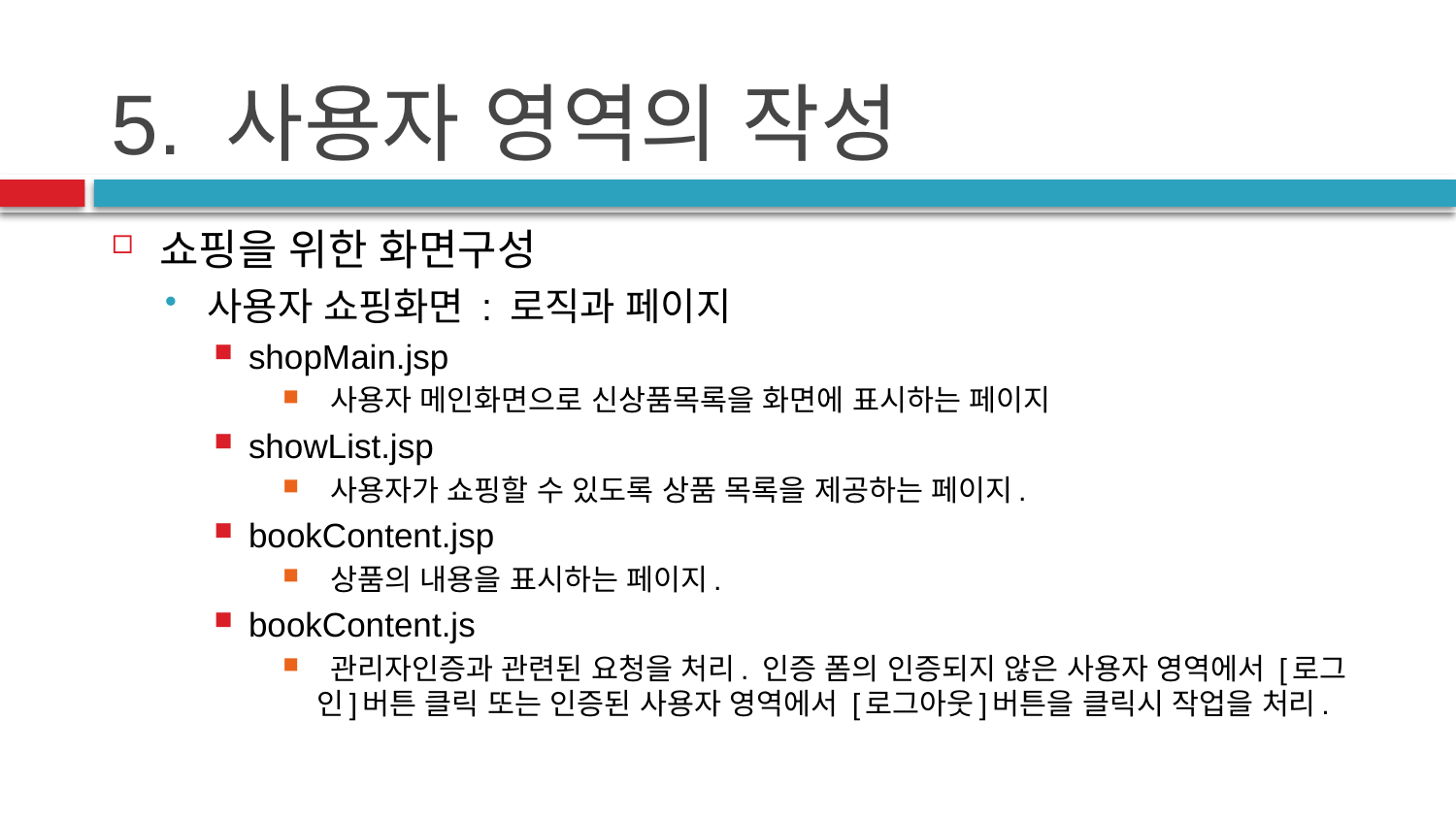

# 5. 사용자 영역의 작성
쇼핑을 위한 화면구성
사용자 쇼핑화면 : 로직과 페이지
shopMain.jsp
 사용자 메인화면으로 신상품목록을 화면에 표시하는 페이지
showList.jsp
 사용자가 쇼핑할 수 있도록 상품 목록을 제공하는 페이지.
bookContent.jsp
 상품의 내용을 표시하는 페이지.
bookContent.js
 관리자인증과 관련된 요청을 처리. 인증 폼의 인증되지 않은 사용자 영역에서 [로그인]버튼 클릭 또는 인증된 사용자 영역에서 [로그아웃]버튼을 클릭시 작업을 처리.